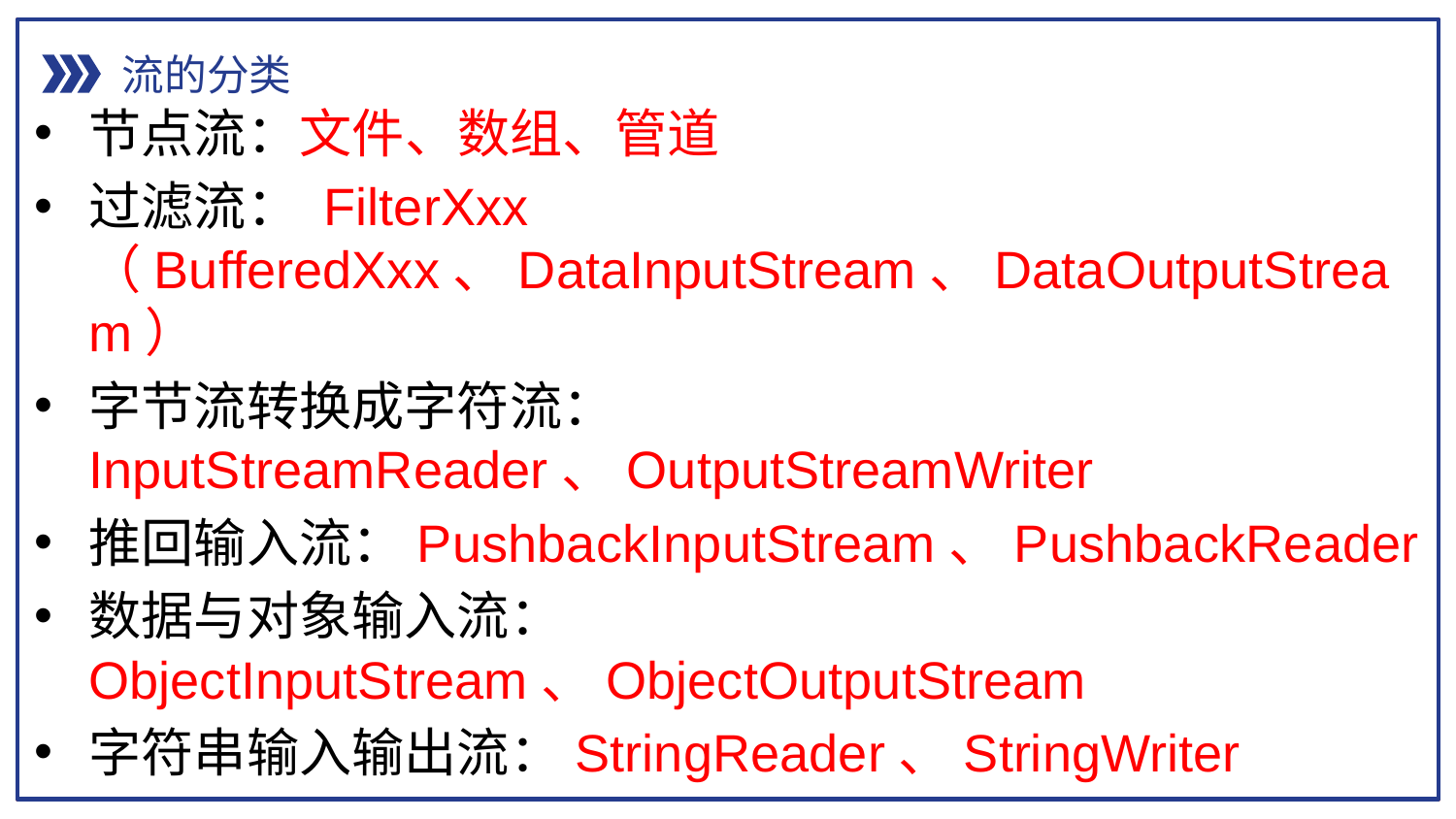

流的分类

节点流：文件、数组、管道
过滤流： FilterXxx （BufferedXxx、DataInputStream、DataOutputStream）
字节流转换成字符流：InputStreamReader、OutputStreamWriter
推回输入流：PushbackInputStream、PushbackReader
数据与对象输入流：ObjectInputStream、ObjectOutputStream
字符串输入输出流：StringReader、StringWriter